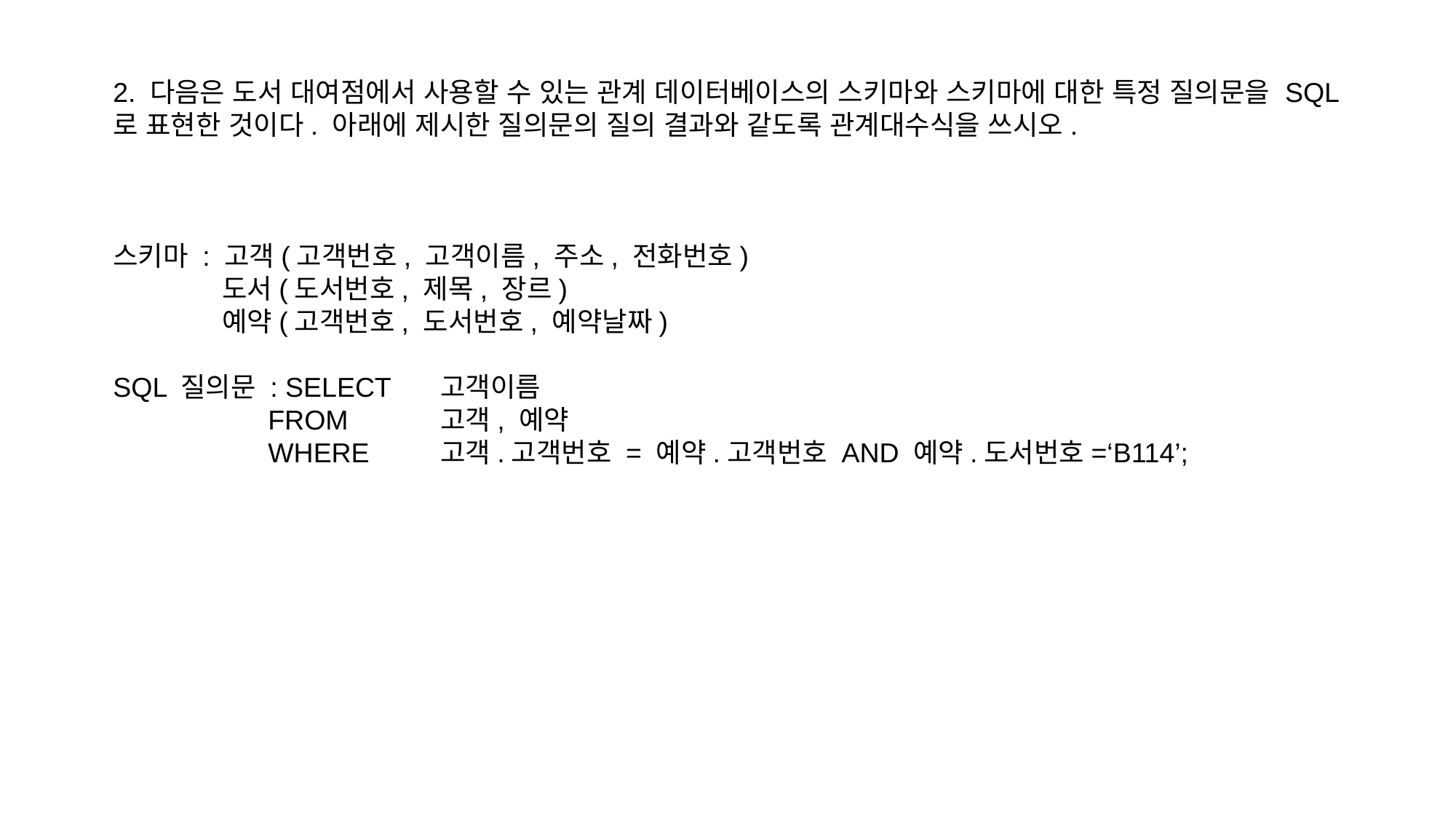

2. 다음은 도서 대여점에서 사용할 수 있는 관계 데이터베이스의 스키마와 스키마에 대한 특정 질의문을 SQL로 표현한 것이다. 아래에 제시한 질의문의 질의 결과와 같도록 관계대수식을 쓰시오.

스키마 : 고객(고객번호, 고객이름, 주소, 전화번호)
	도서(도서번호, 제목, 장르)
	예약(고객번호, 도서번호, 예약날짜)

SQL 질의문 : SELECT 	고객이름
	      FROM	고객, 예약
	      WHERE	고객.고객번호 = 예약.고객번호 AND 예약.도서번호=‘B114’;